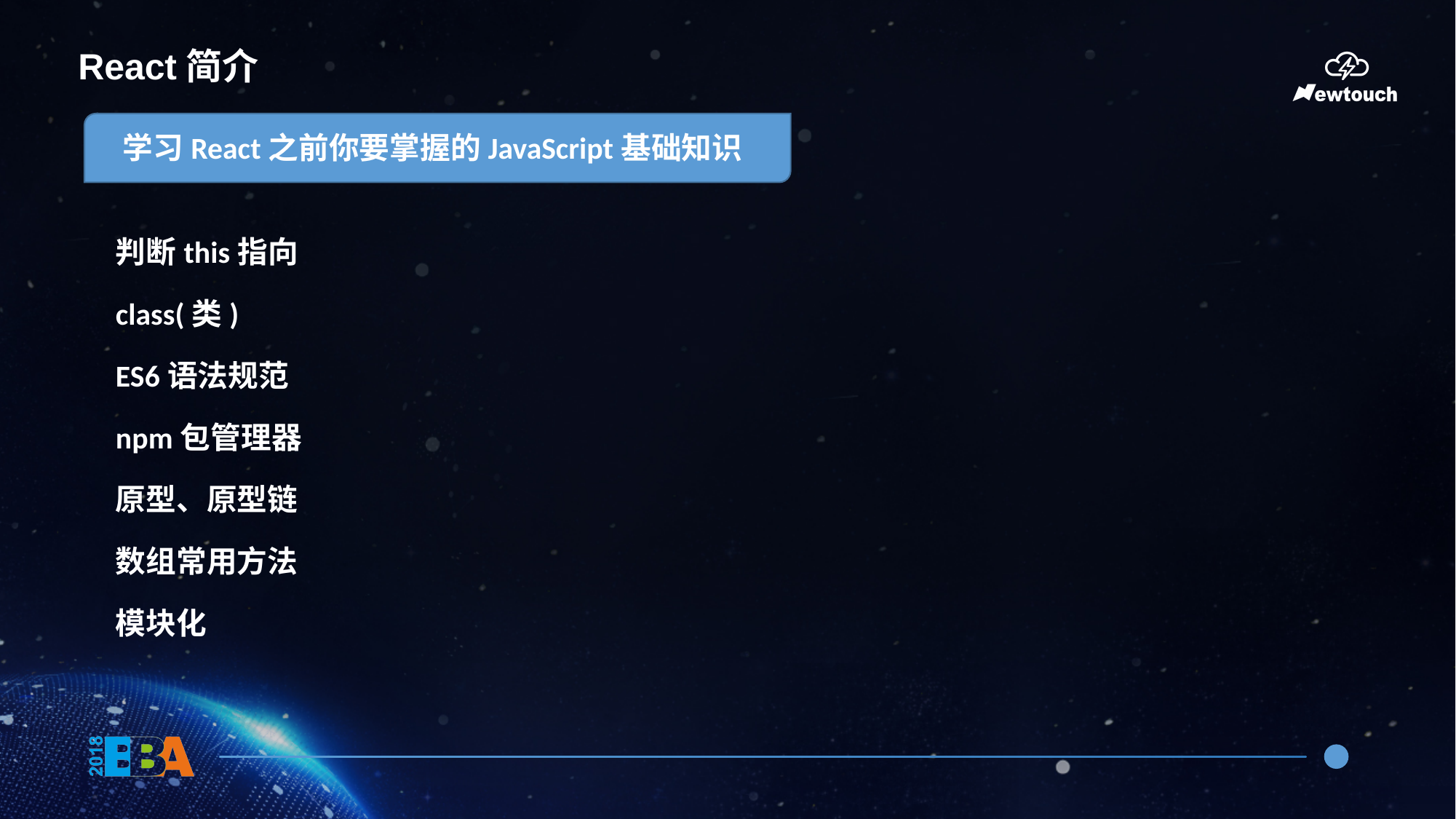

React简介

学习React之前你要掌握的JavaScript基础知识
判断this指向
class(类)
ES6语法规范
npm包管理器
原型、原型链
数组常用方法
模块化